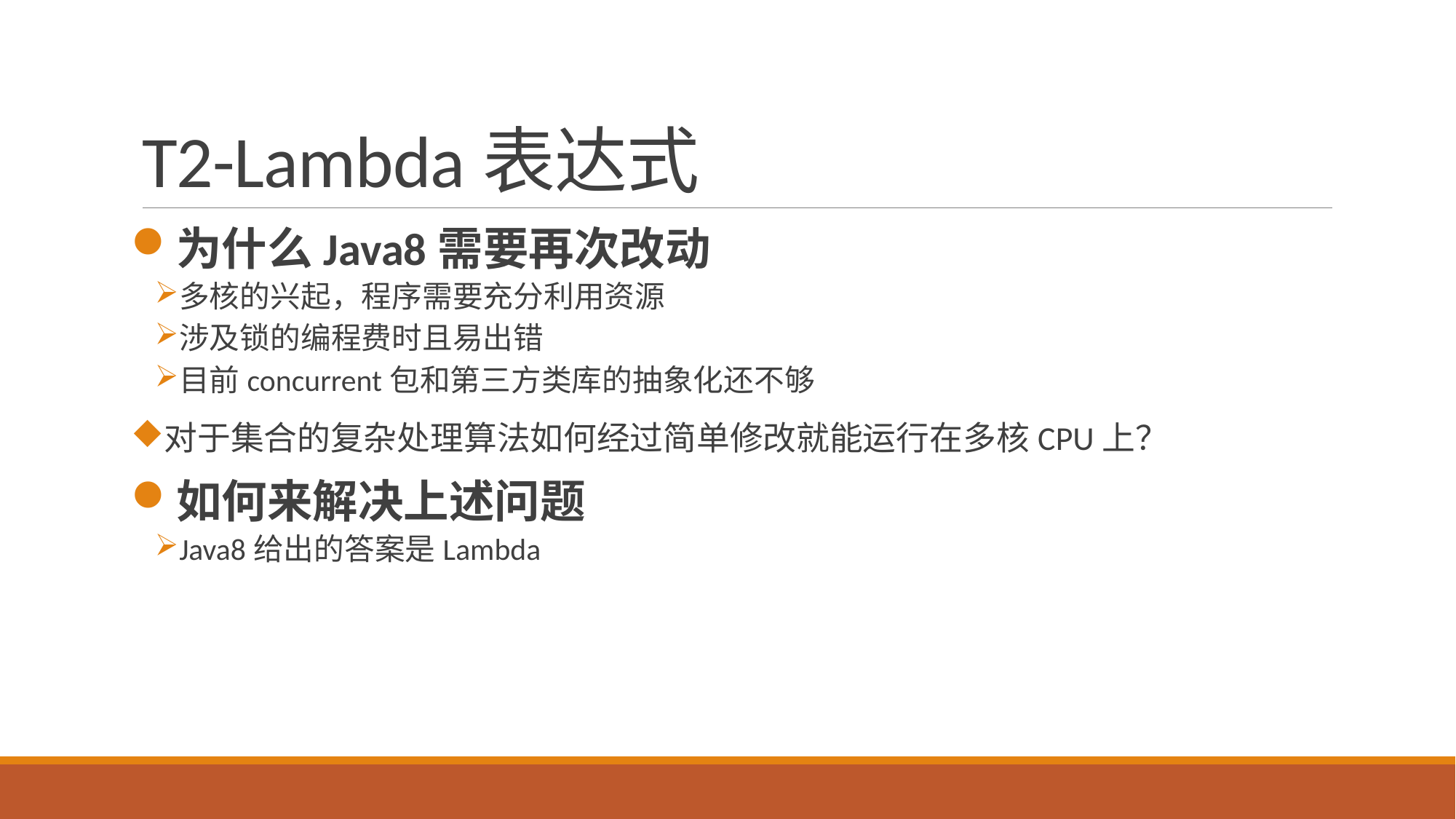

# T2-Lambda表达式
为什么Java8需要再次改动
多核的兴起，程序需要充分利用资源
涉及锁的编程费时且易出错
目前concurrent包和第三方类库的抽象化还不够
对于集合的复杂处理算法如何经过简单修改就能运行在多核CPU上？
如何来解决上述问题
Java8给出的答案是Lambda